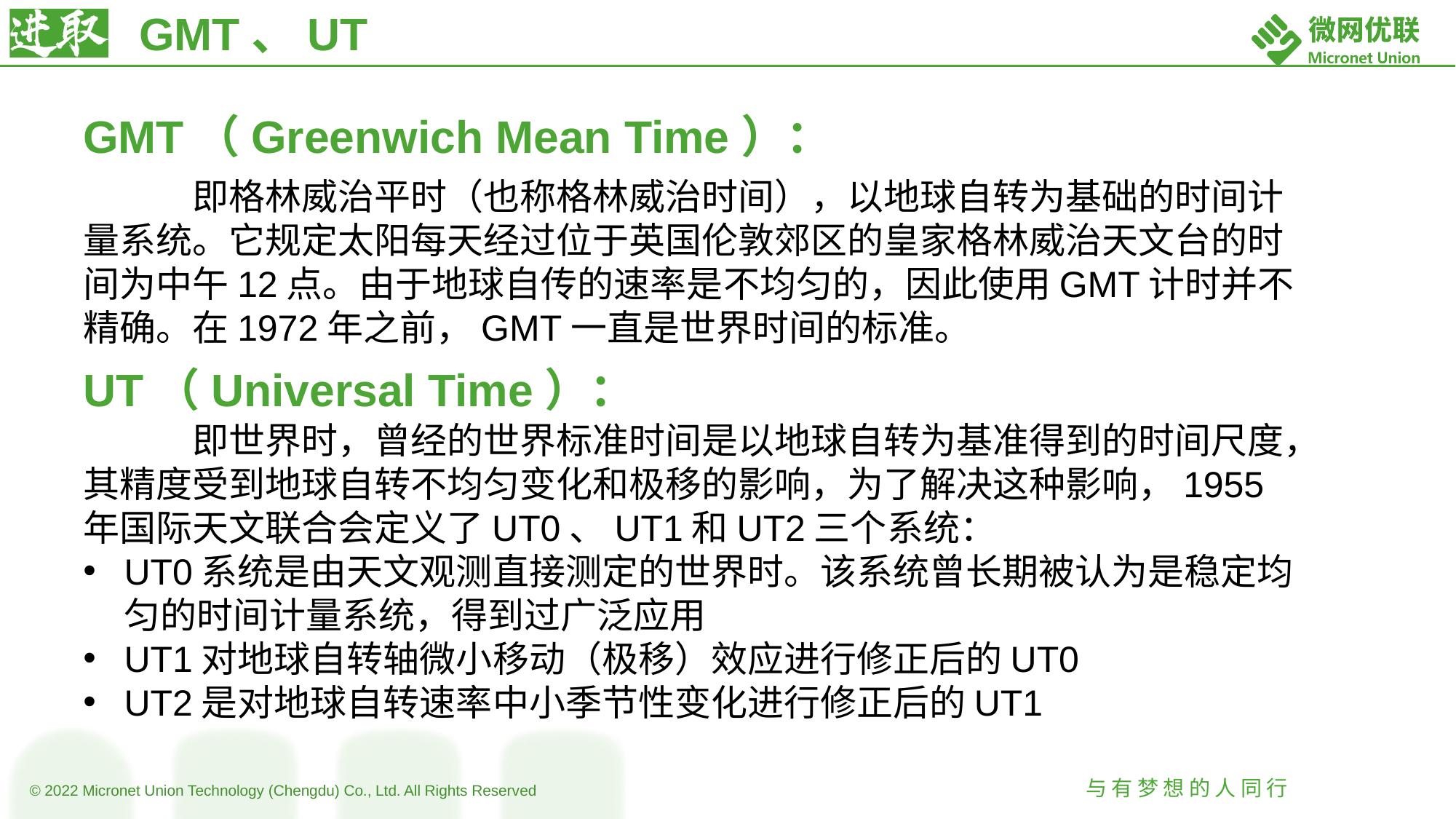

GMT、UT
GMT（Greenwich Mean Time）：
	即格林威治平时（也称格林威治时间），以地球自转为基础的时间计量系统。它规定太阳每天经过位于英国伦敦郊区的皇家格林威治天文台的时间为中午12点。由于地球自传的速率是不均匀的，因此使用GMT计时并不精确。在1972年之前，GMT一直是世界时间的标准。

UT（Universal Time）：
	即世界时，曾经的世界标准时间是以地球自转为基准得到的时间尺度，其精度受到地球自转不均匀变化和极移的影响，为了解决这种影响，1955年国际天文联合会定义了UT0、UT1和UT2三个系统：
UT0系统是由天文观测直接测定的世界时。该系统曾长期被认为是稳定均匀的时间计量系统，得到过广泛应用
UT1对地球自转轴微小移动（极移）效应进行修正后的UT0
UT2是对地球自转速率中小季节性变化进行修正后的UT1